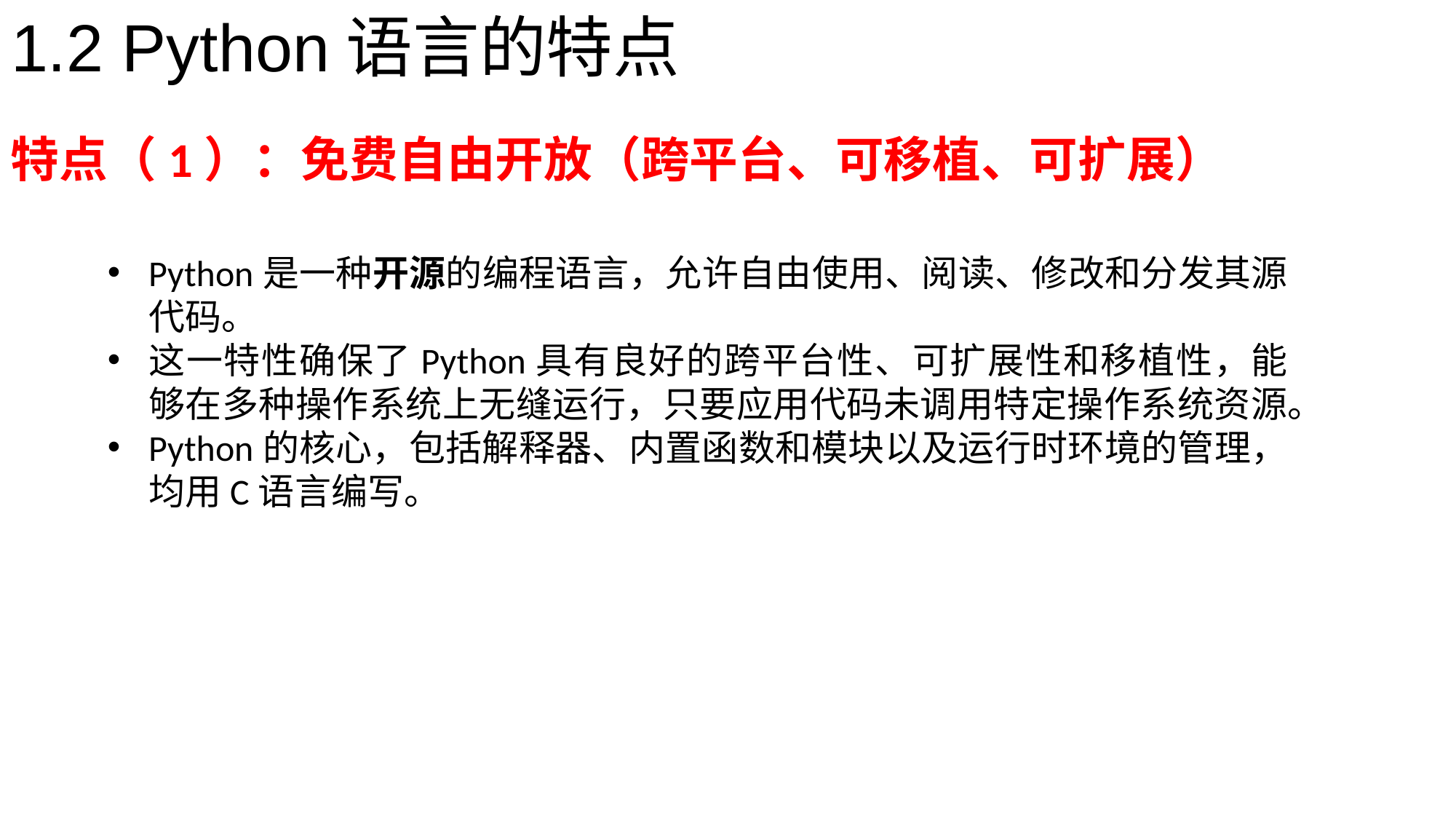

# 1.2 Python语言的特点
特点（1）：免费自由开放（跨平台、可移植、可扩展）
Python是一种开源的编程语言，允许自由使用、阅读、修改和分发其源代码。
这一特性确保了Python具有良好的跨平台性、可扩展性和移植性，能够在多种操作系统上无缝运行，只要应用代码未调用特定操作系统资源。
Python的核心，包括解释器、内置函数和模块以及运行时环境的管理，均用C语言编写。